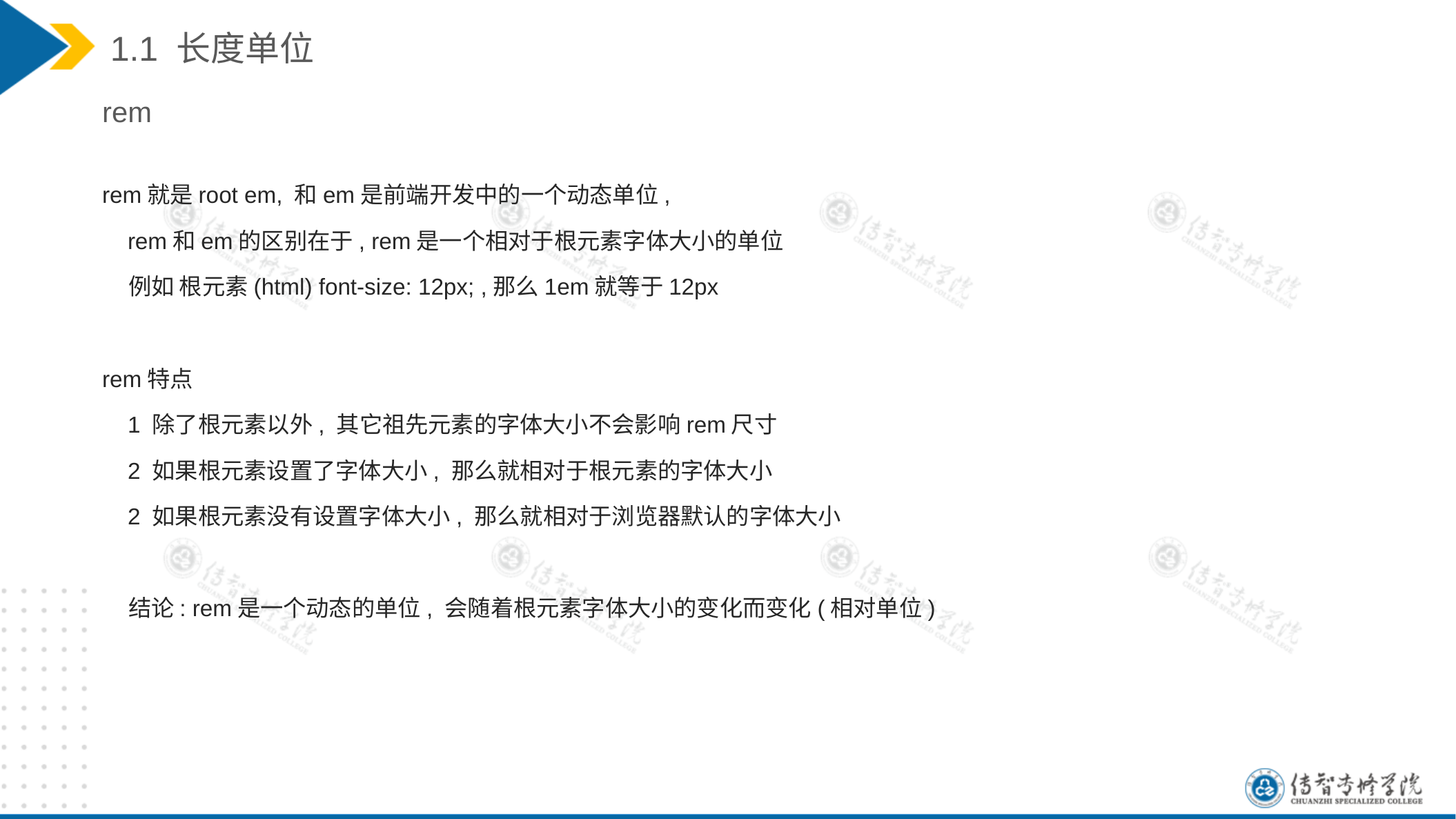

1.1 长度单位
rem

rem就是root em, 和em是前端开发中的一个动态单位,
    rem和em的区别在于, rem是一个相对于根元素字体大小的单位
    例如 根元素(html) font-size: 12px; ,那么1em就等于12px

rem特点
    1 除了根元素以外, 其它祖先元素的字体大小不会影响rem尺寸
    2 如果根元素设置了字体大小, 那么就相对于根元素的字体大小
    2 如果根元素没有设置字体大小, 那么就相对于浏览器默认的字体大小

    结论: rem是一个动态的单位, 会随着根元素字体大小的变化而变化(相对单位)